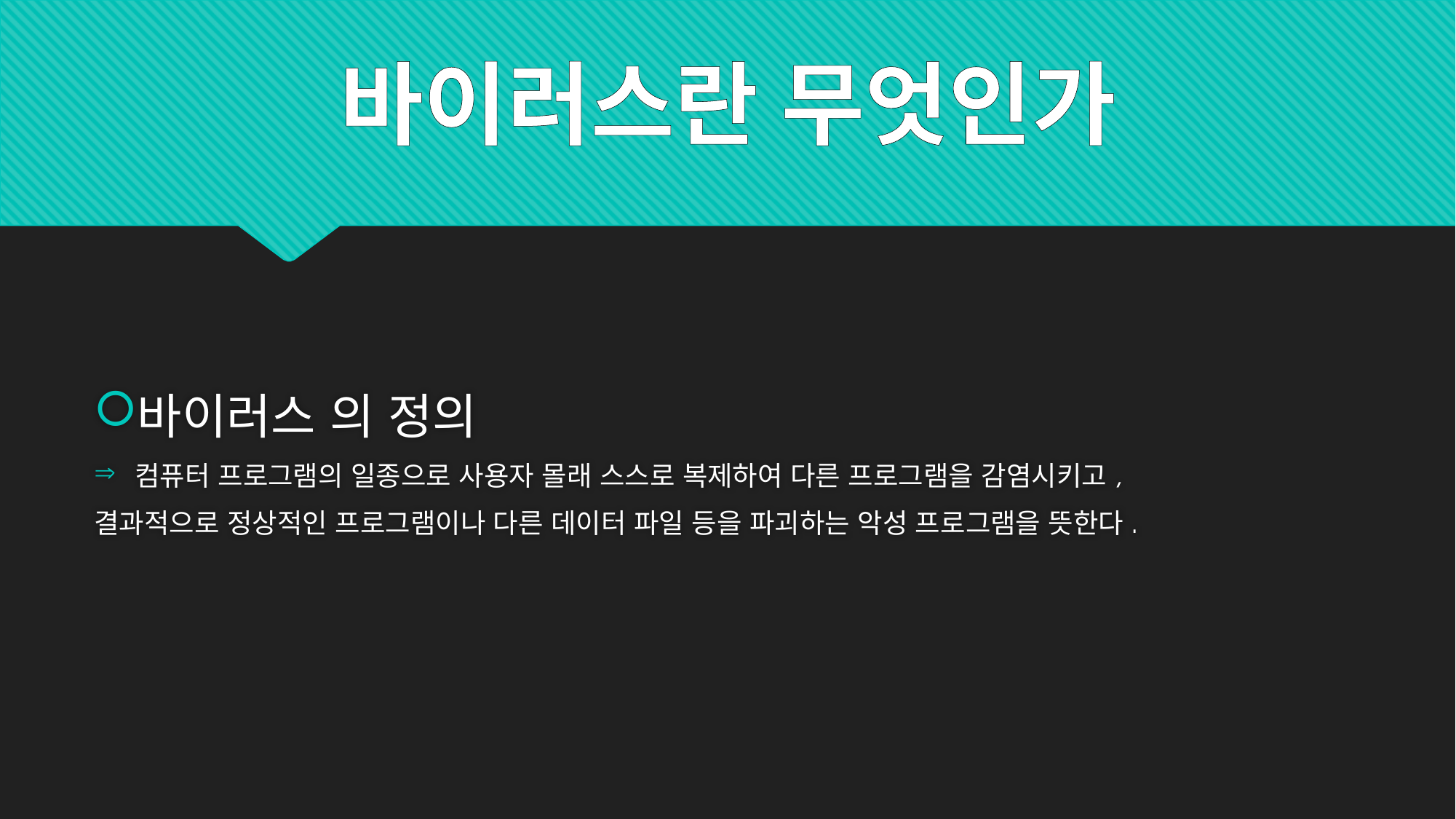

바이러스란 무엇인가

바이러스 의 정의
컴퓨터 프로그램의 일종으로 사용자 몰래 스스로 복제하여 다른 프로그램을 감염시키고,
결과적으로 정상적인 프로그램이나 다른 데이터 파일 등을 파괴하는 악성 프로그램을 뜻한다.